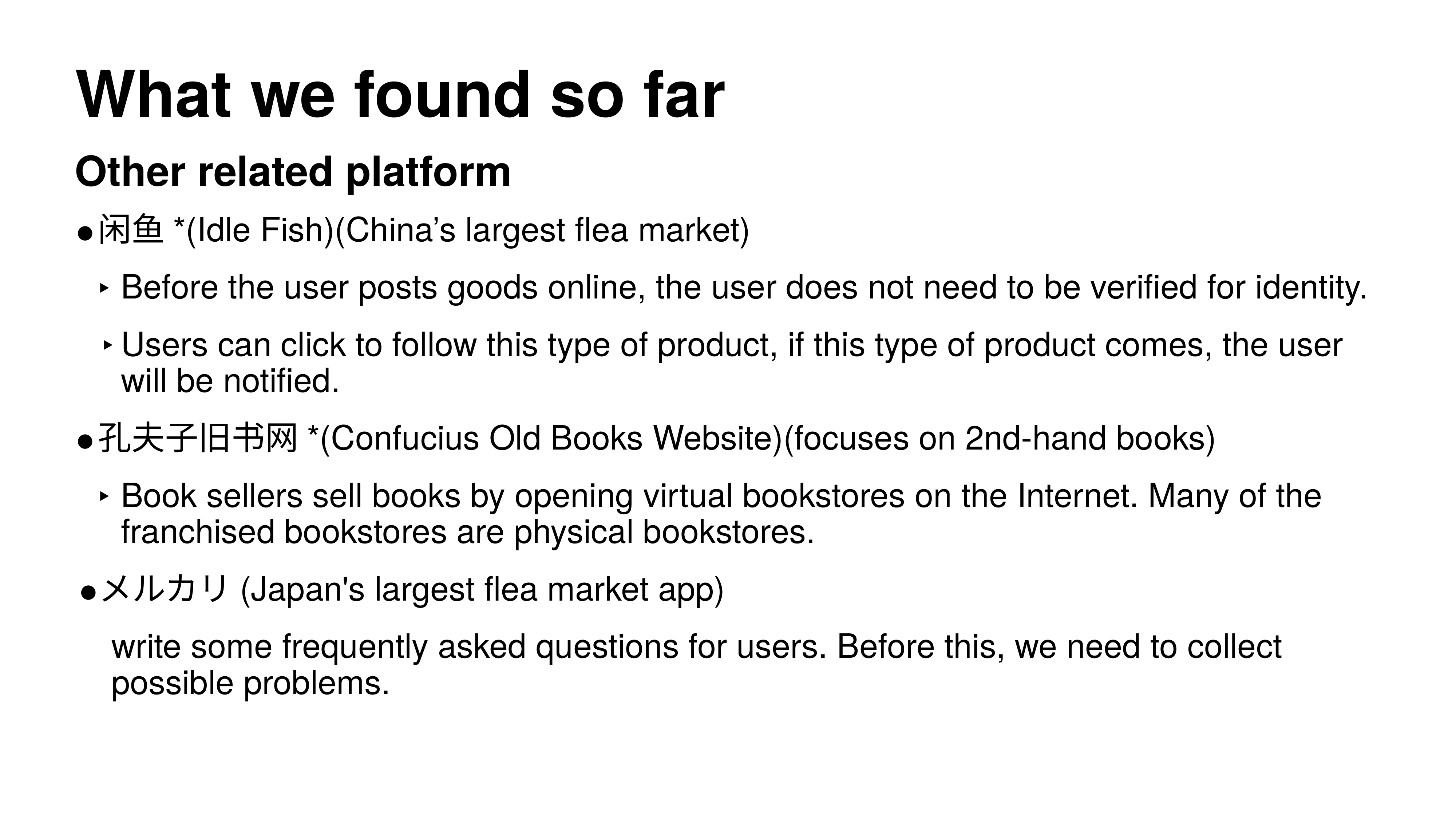

# What we found so far
Other related platform

闲鱼*(Idle Fish)(China’s largest flea market)
Before the user posts goods online, the user does not need to be verified for identity.
Users can click to follow this type of product, if this type of product comes, the user will be notified.
孔夫子旧书网*(Confucius Old Books Website)(focuses on 2nd-hand books)
Book sellers sell books by opening virtual bookstores on the Internet. Many of the franchised bookstores are physical bookstores.
メルカリ(Japan's largest flea market app)
write some frequently asked questions for users. Before this, we need to collect possible problems.